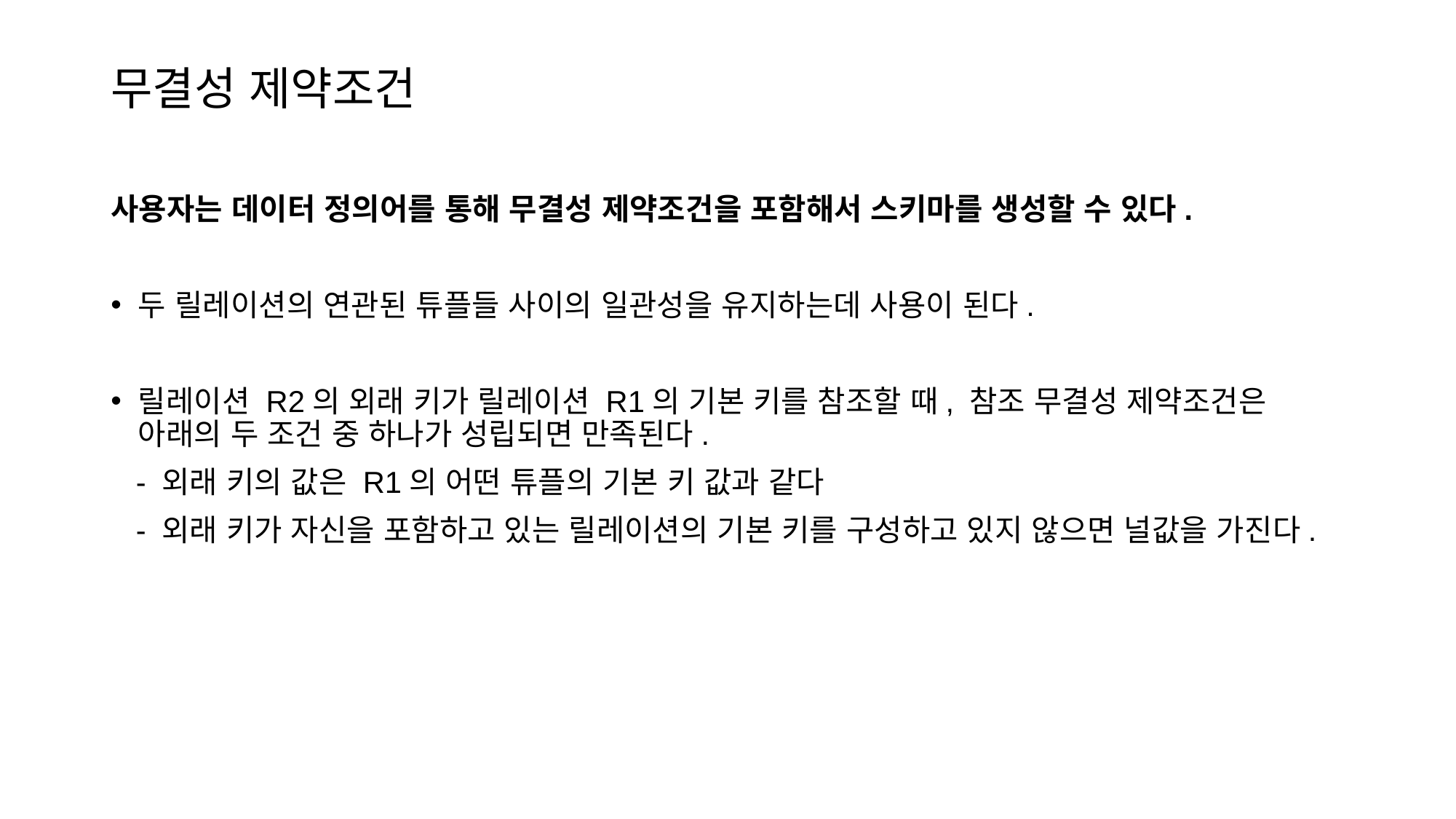

# 무결성 제약조건

사용자는 데이터 정의어를 통해 무결성 제약조건을 포함해서 스키마를 생성할 수 있다.

두 릴레이션의 연관된 튜플들 사이의 일관성을 유지하는데 사용이 된다.

릴레이션 R2의 외래 키가 릴레이션 R1의 기본 키를 참조할 때, 참조 무결성 제약조건은 아래의 두 조건 중 하나가 성립되면 만족된다.
   - 외래 키의 값은 R1의 어떤 튜플의 기본 키 값과 같다
   - 외래 키가 자신을 포함하고 있는 릴레이션의 기본 키를 구성하고 있지 않으면 널값을 가진다.